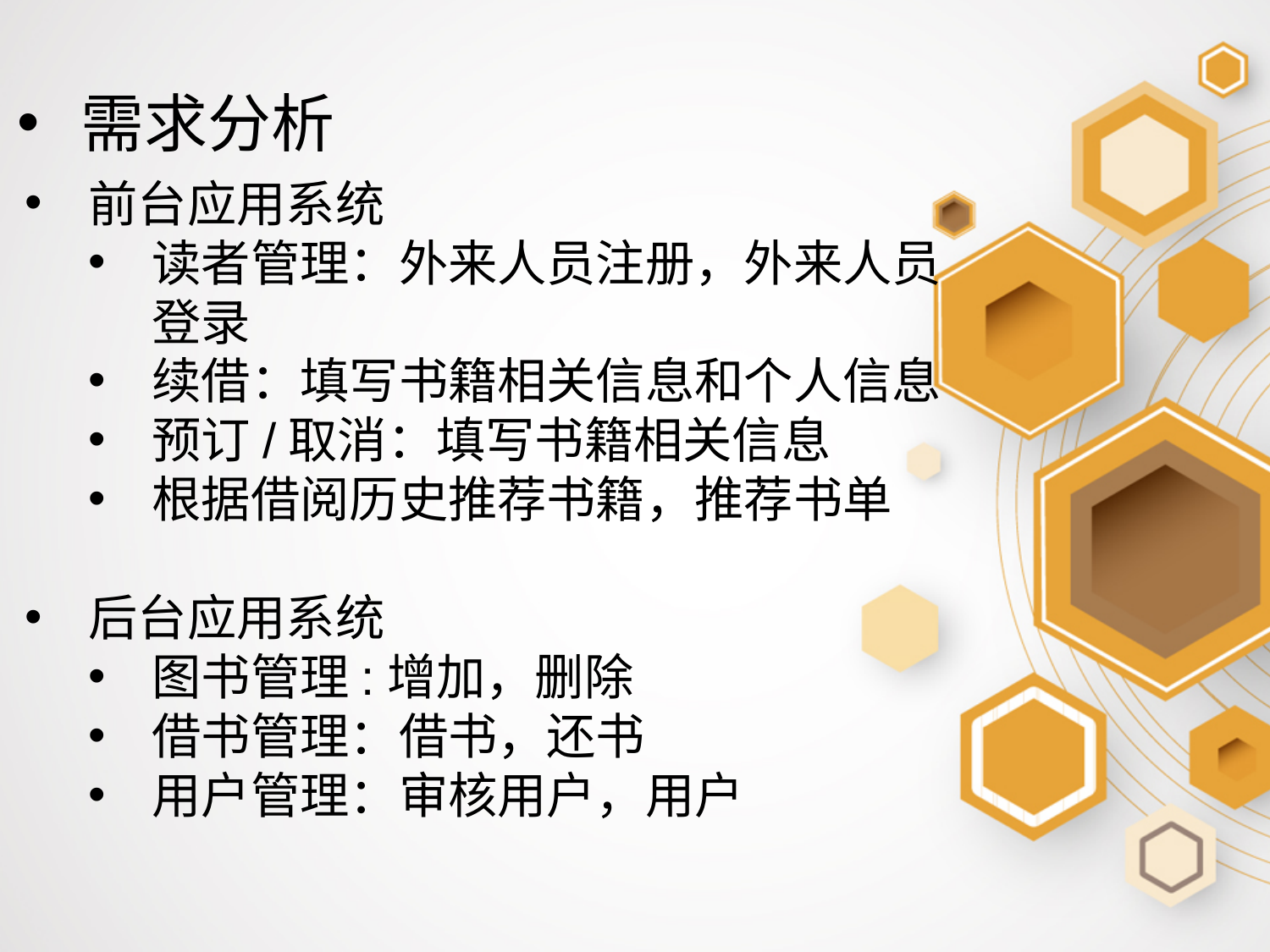

需求分析
前台应用系统
读者管理：外来人员注册，外来人员登录
续借：填写书籍相关信息和个人信息
预订/取消：填写书籍相关信息
根据借阅历史推荐书籍，推荐书单

后台应用系统
图书管理:增加，删除
借书管理：借书，还书
用户管理：审核用户，用户